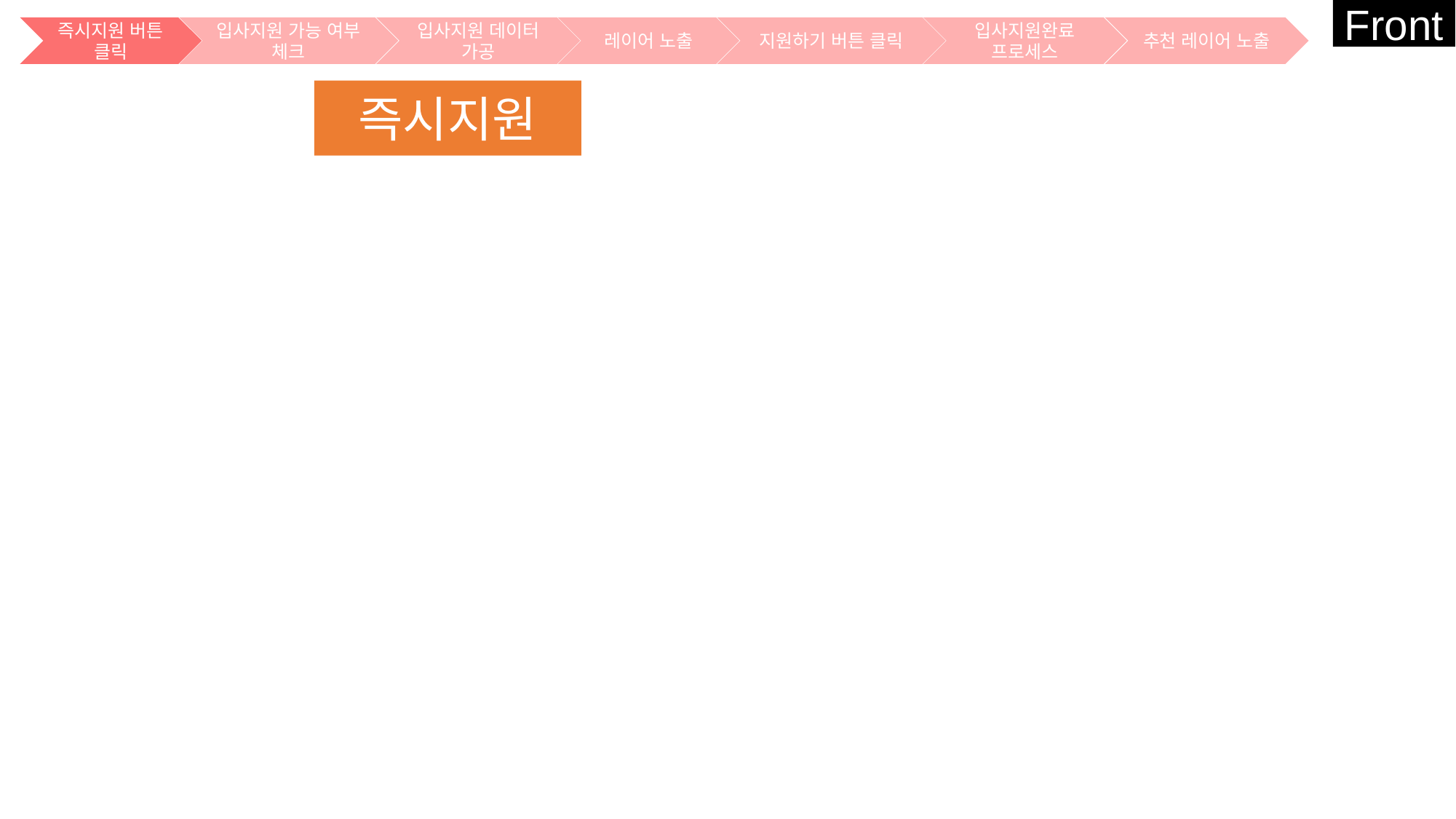

Front
지원하기 버튼 클릭
입사지원완료 프로세스
레이어 노출
즉시지원 버튼 클릭
입사지원 가능 여부 체크
입사지원 데이터 가공
추천 레이어 노출
즉시지원